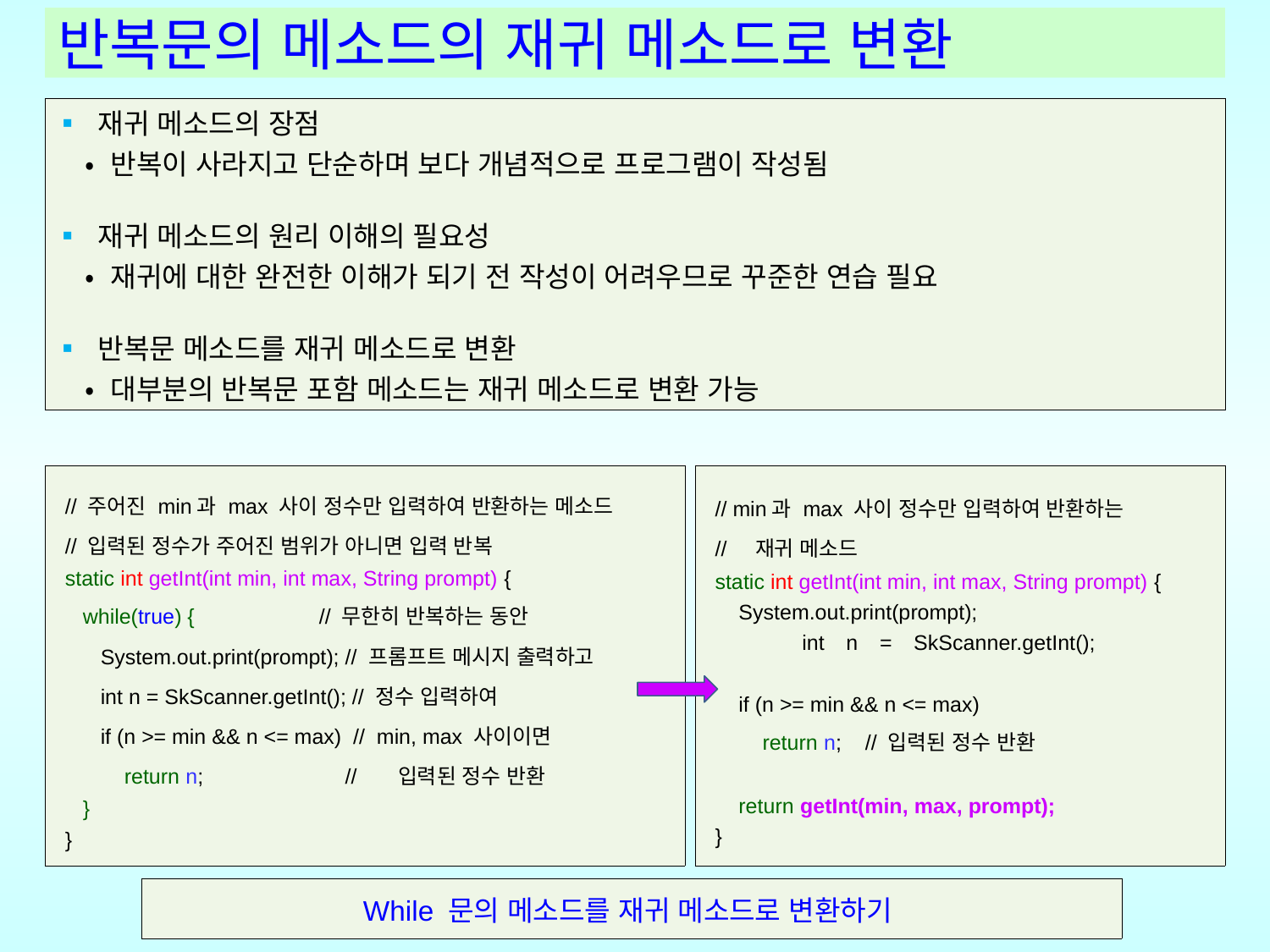

# 반복문의 메소드의 재귀 메소드로 변환

| ▪ 재귀 메소드의 장점 • 반복이 사라지고 단순하며 보다 개념적으로 프로그램이 작성됨 ▪ 재귀 메소드의 원리 이해의 필요성 • 재귀에 대한 완전한 이해가 되기 전 작성이 어려우므로 꾸준한 연습 필요 ▪ 반복문 메소드를 재귀 메소드로 변환 • 대부분의 반복문 포함 메소드는 재귀 메소드로 변환 가능 |
| --- |
| // 주어진 min과 max 사이 정수만 입력하여 반환하는 메소드 // 입력된 정수가 주어진 범위가 아니면 입력 반복 static int getInt(int min, int max, String prompt) { while(true) { // 무한히 반복하는 동안 System.out.print(prompt); // 프롬프트 메시지 출력하고 int n = SkScanner.getInt(); // 정수 입력하여 if (n >= min && n <= max) // min, max 사이이면 return n; // 입력된 정수 반환 } } |
| --- |
| // min과 max 사이 정수만 입력하여 반환하는 // 재귀 메소드 static int getInt(int min, int max, String prompt) { System.out.print(prompt); int n = SkScanner.getInt(); if (n >= min && n <= max) return n; // 입력된 정수 반환 return getInt(min, max, prompt); } |
| --- |

| While 문의 메소드를 재귀 메소드로 변환하기 |
| --- |